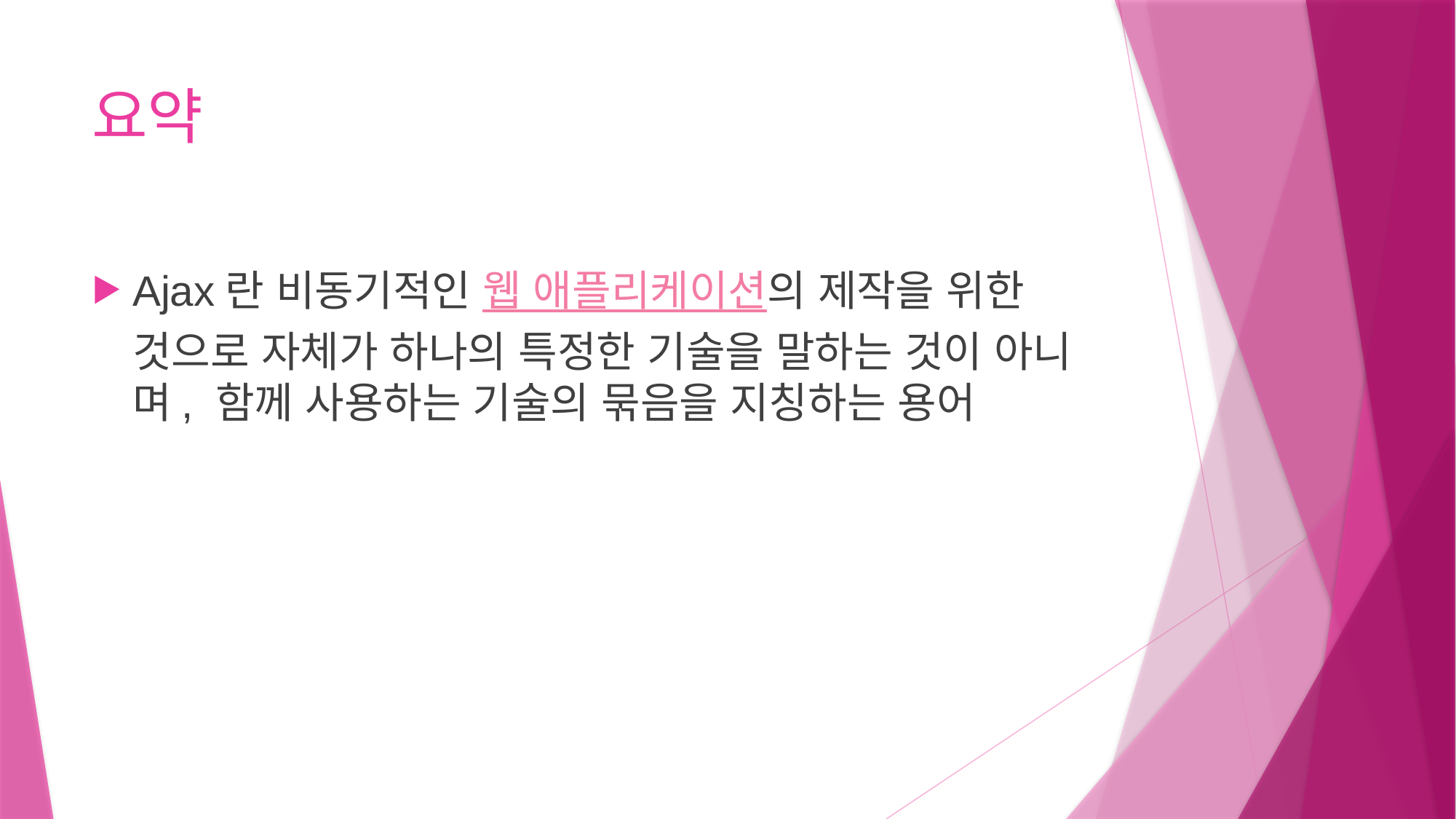

# 요약
Ajax란 비동기적인 웹 애플리케이션의 제작을 위한 것으로 자체가 하나의 특정한 기술을 말하는 것이 아니며, 함께 사용하는 기술의 묶음을 지칭하는 용어